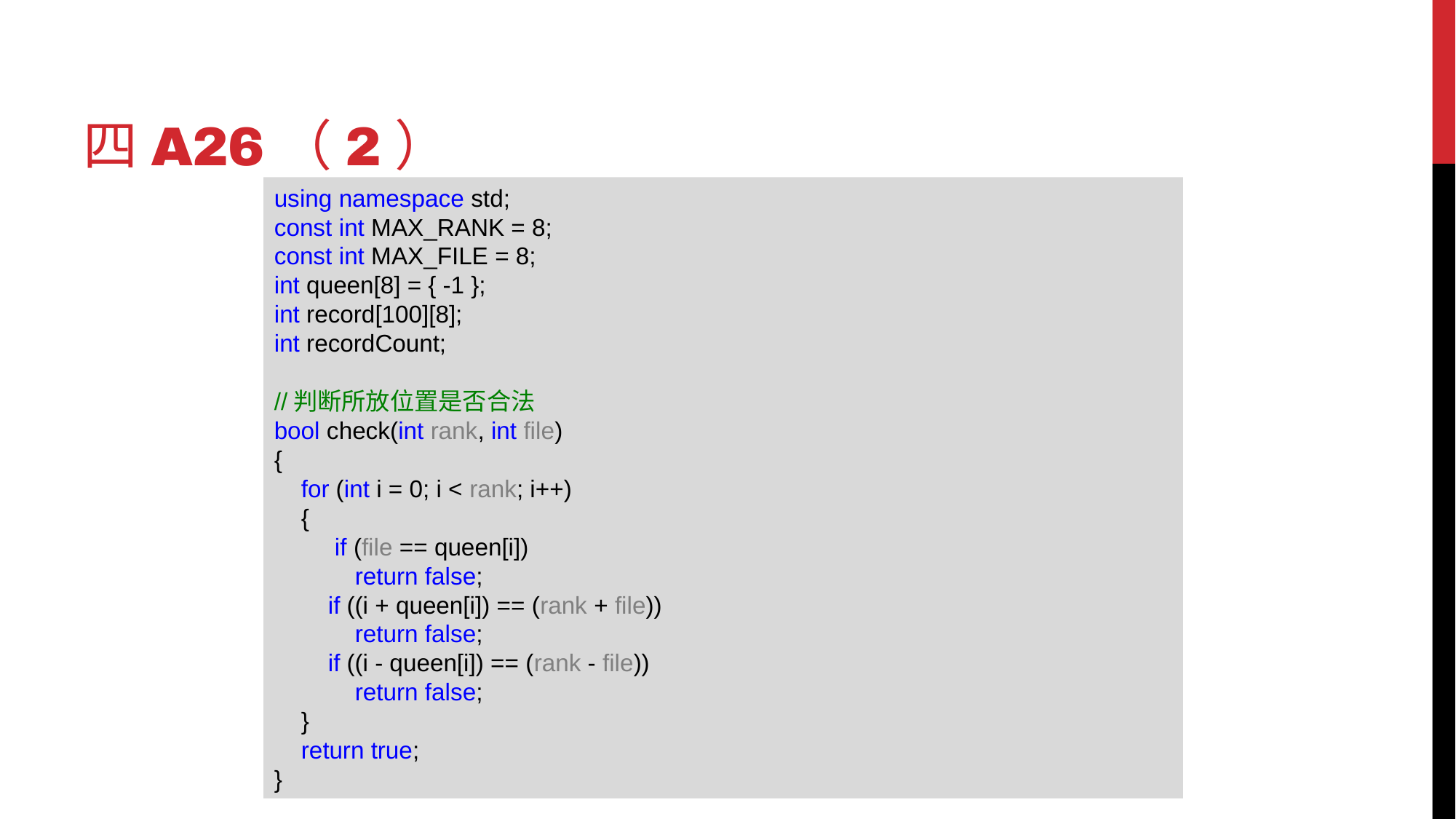

# 四a26（2）
using namespace std;
const int MAX_RANK = 8;
const int MAX_FILE = 8;
int queen[8] = { -1 };
int record[100][8];
int recordCount;

//判断所放位置是否合法
bool check(int rank, int file)
{
    for (int i = 0; i < rank; i++)
    {
         if (file == queen[i])
            return false;
        if ((i + queen[i]) == (rank + file))
            return false;
        if ((i - queen[i]) == (rank - file))
            return false;
    }
    return true;
}